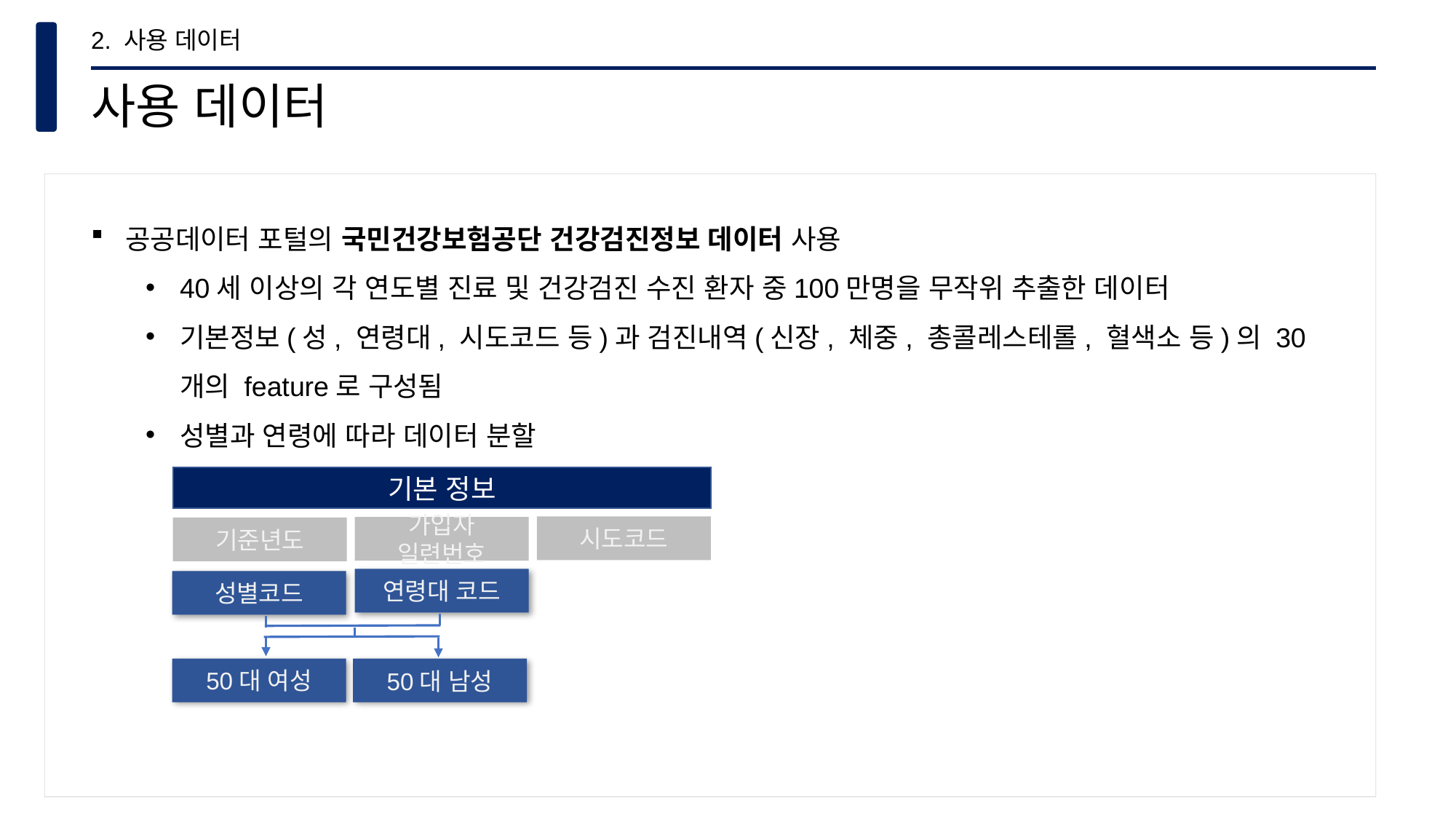

2. 사용 데이터

사용 데이터

공공데이터 포털의 국민건강보험공단 건강검진정보 데이터 사용
40세 이상의 각 연도별 진료 및 건강검진 수진 환자 중100만명을 무작위 추출한 데이터
기본정보(성, 연령대, 시도코드 등)과 검진내역(신장, 체중, 총콜레스테롤, 혈색소 등)의 30개의 feature로 구성됨
성별과 연령에 따라 데이터 분할

기본 정보
시도코드
가입자 일련번호
기준년도
연령대 코드
성별코드
50대 여성
50대 남성